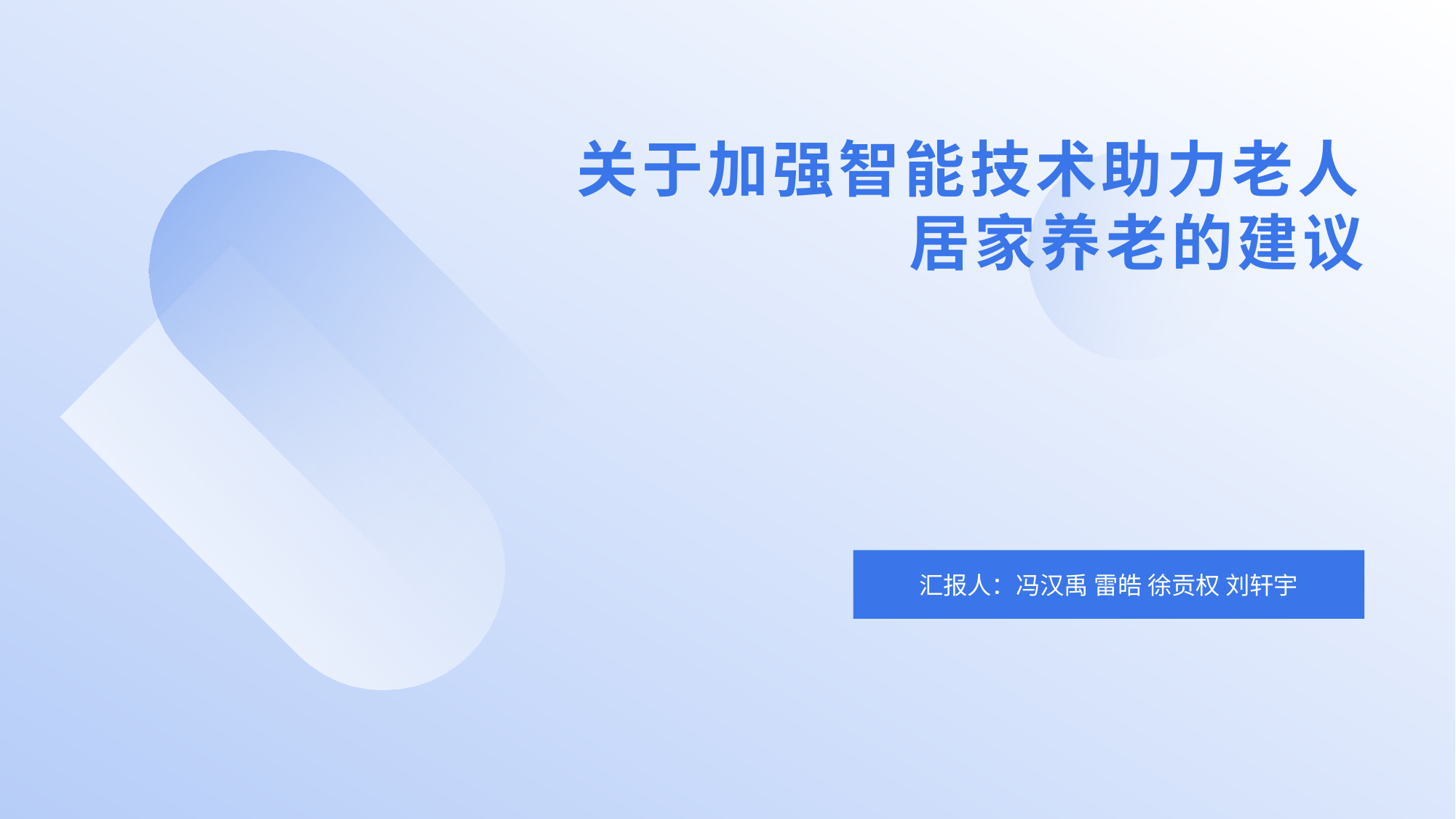

关于加强智能技术助力老人居家养老的建议

汇报人：冯汉禹 雷皓 徐贡权 刘轩宇